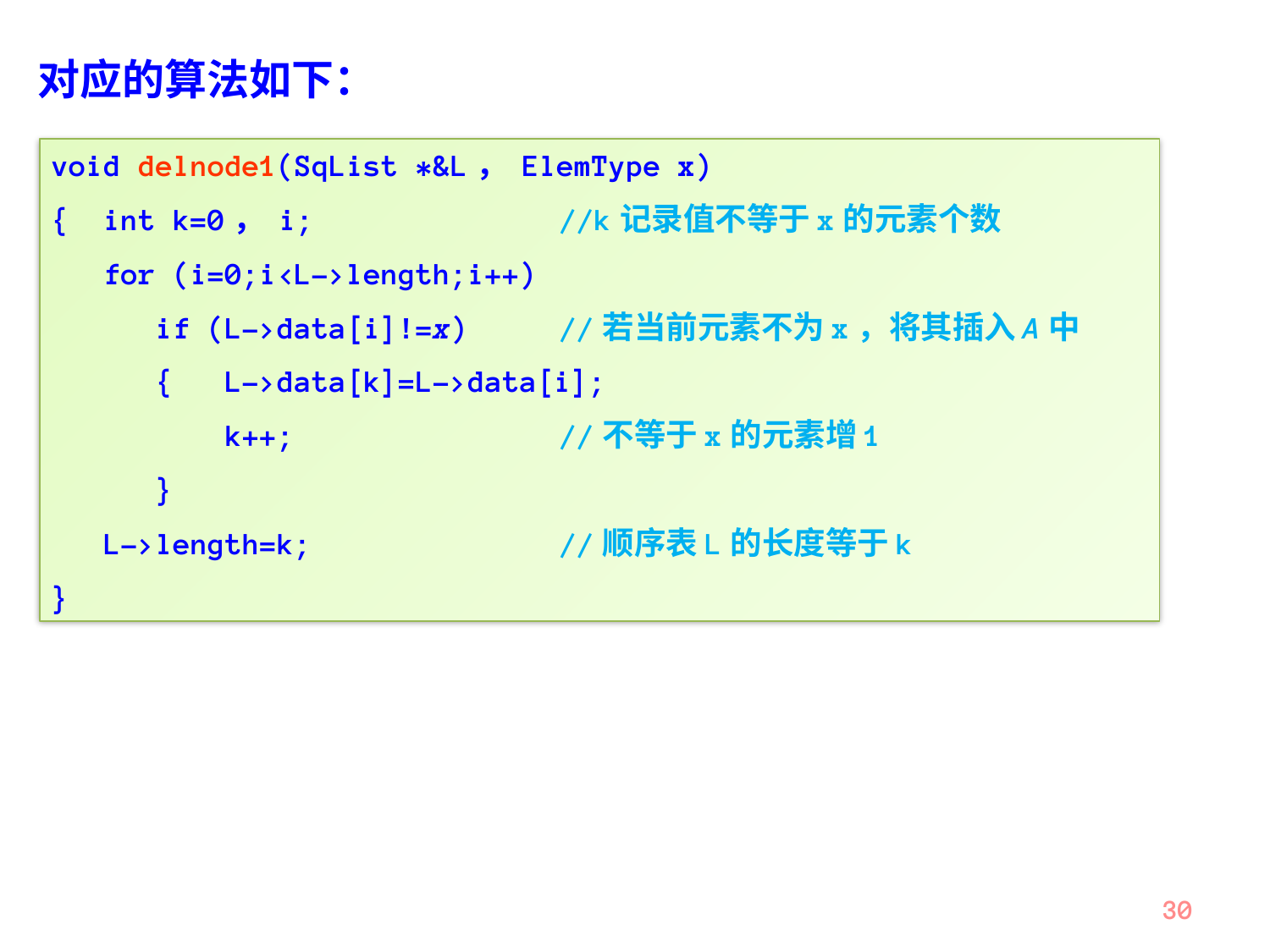

对应的算法如下：
void delnode1(SqList *&L， ElemType x)
{  int k=0， i;		//k记录值不等于x的元素个数
   for (i=0;i<L->length;i++)
      if (L->data[i]!=x)    	//若当前元素不为x，将其插入A中
      {   L->data[k]=L->data[i];
          k++;		 	//不等于x的元素增1
      }
   L->length=k;		//顺序表L的长度等于k
}
30